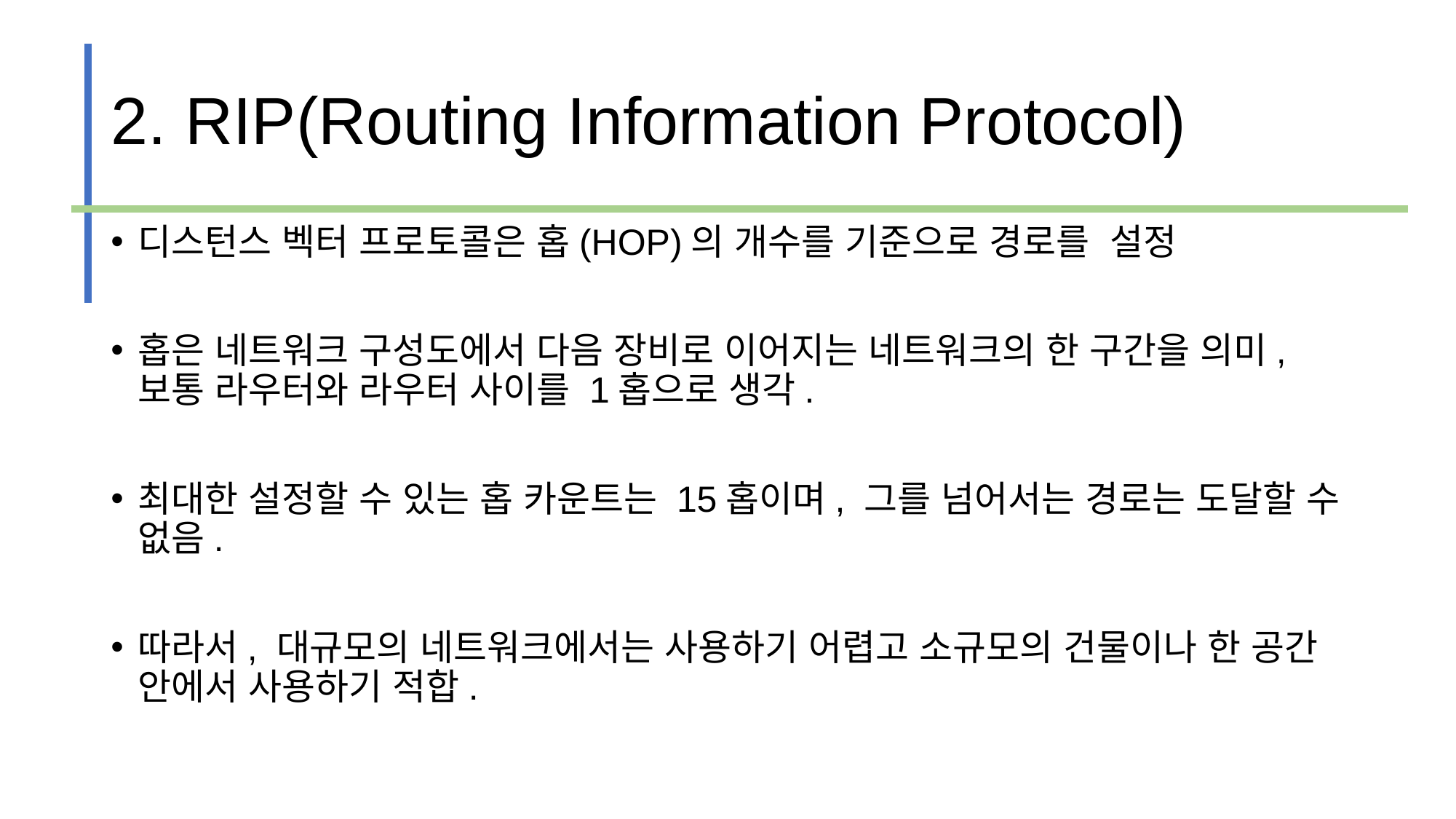

# 2. RIP(Routing Information Protocol)
디스턴스 벡터 프로토콜은 홉(HOP)의 개수를 기준으로 경로를  설정

홉은 네트워크 구성도에서 다음 장비로 이어지는 네트워크의 한 구간을 의미, 보통 라우터와 라우터 사이를 1홉으로 생각.

최대한 설정할 수 있는 홉 카운트는 15홉이며, 그를 넘어서는 경로는 도달할 수 없음.

따라서, 대규모의 네트워크에서는 사용하기 어렵고 소규모의 건물이나 한 공간 안에서 사용하기 적합.